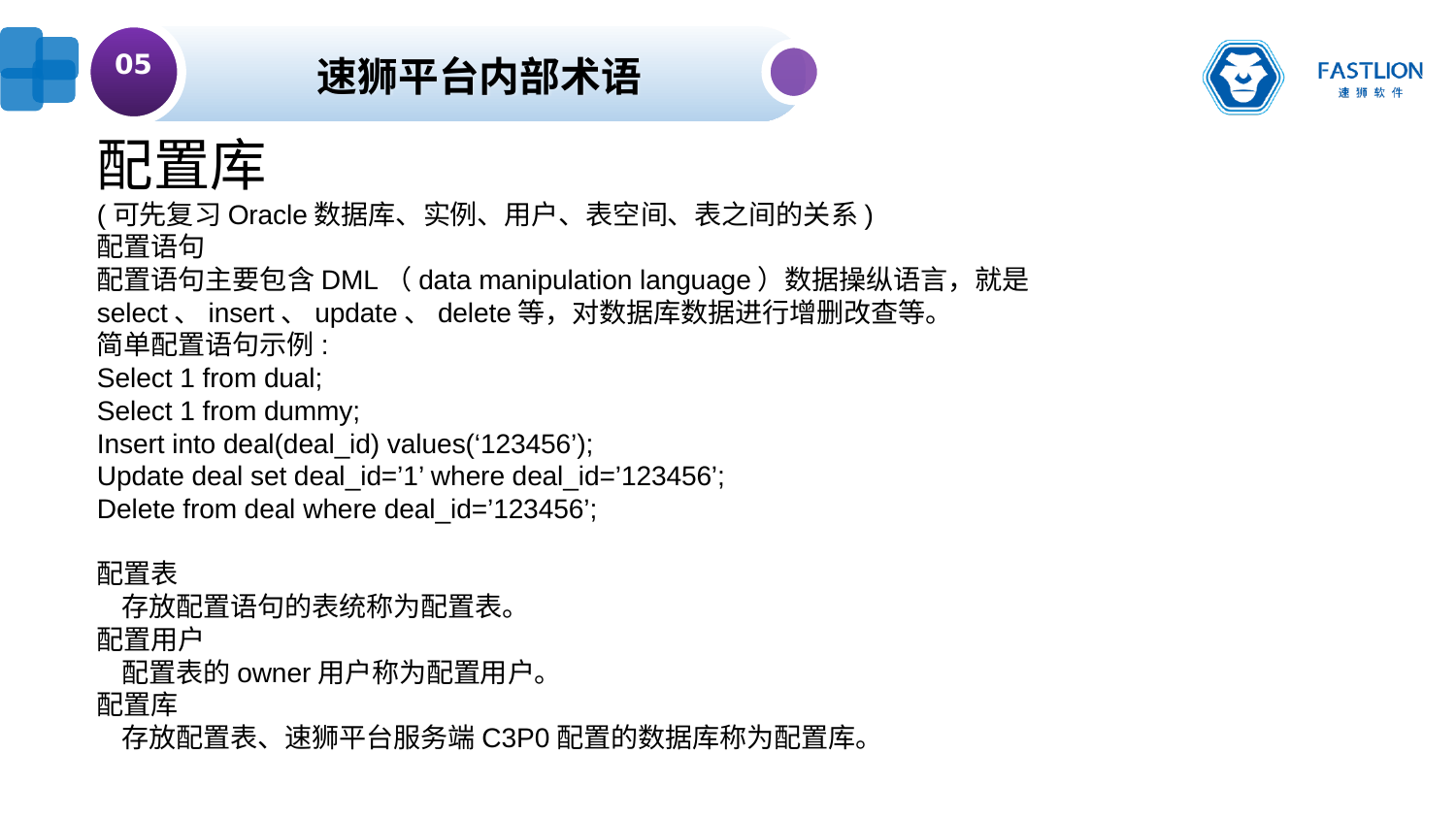

标题
05

 速狮平台内部术语

配置库
(可先复习Oracle数据库、实例、用户、表空间、表之间的关系)
配置语句
配置语句主要包含DML（data manipulation language）数据操纵语言，就是select、insert、update、delete等，对数据库数据进行增删改查等。
简单配置语句示例:
Select 1 from dual;
Select 1 from dummy;
Insert into deal(deal_id) values(‘123456’);
Update deal set deal_id=’1’ where deal_id=’123456’;
Delete from deal where deal_id=’123456’;

配置表
   存放配置语句的表统称为配置表。
配置用户
   配置表的owner用户称为配置用户。
配置库
   存放配置表、速狮平台服务端C3P0配置的数据库称为配置库。

jian'ron